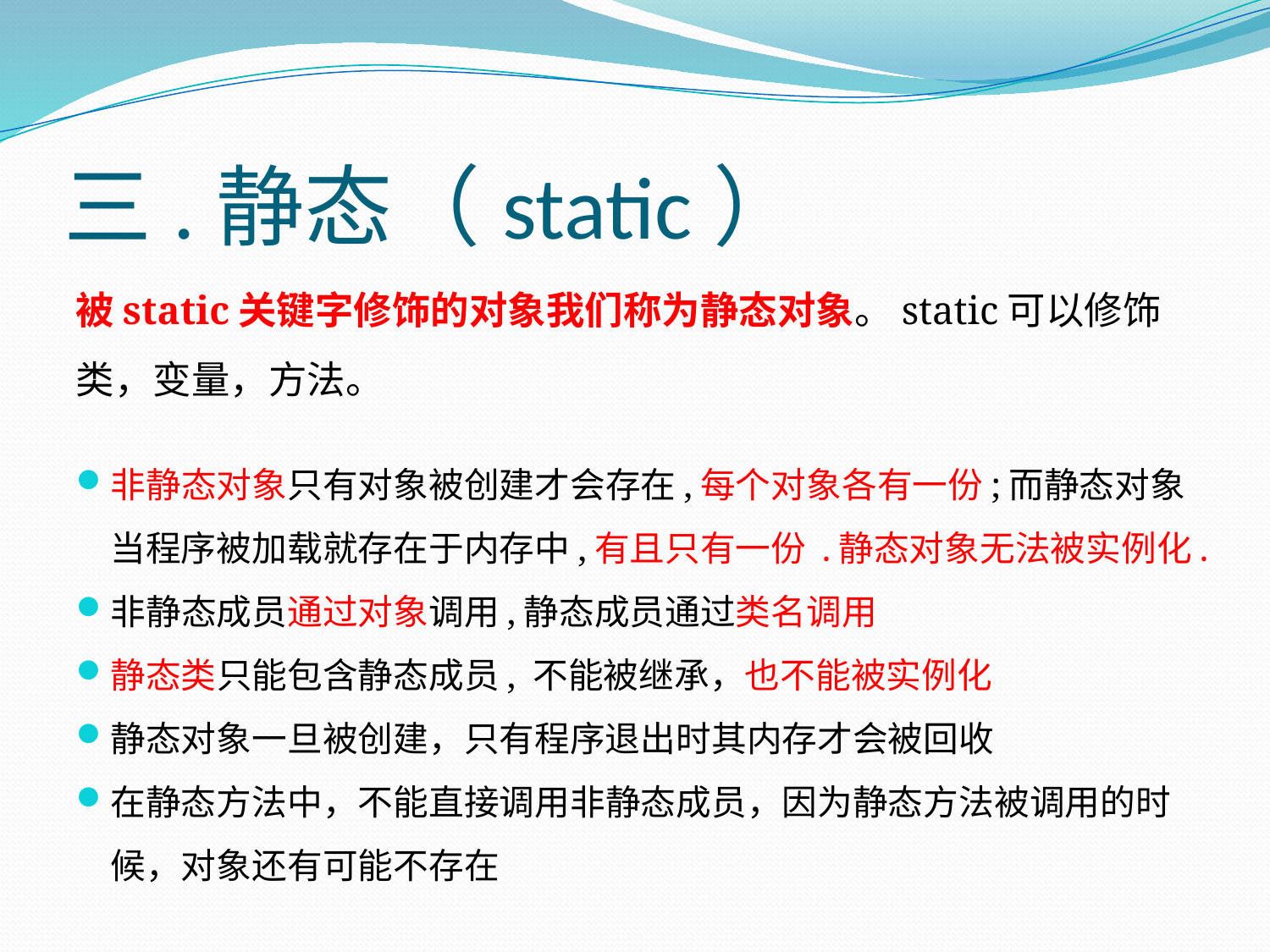

# 三.静态（static）
被static关键字修饰的对象我们称为静态对象。static可以修饰类，变量，方法。

非静态对象只有对象被创建才会存在,每个对象各有一份;而静态对象当程序被加载就存在于内存中,有且只有一份 .静态对象无法被实例化.
非静态成员通过对象调用,静态成员通过类名调用
静态类只能包含静态成员, 不能被继承，也不能被实例化
静态对象一旦被创建，只有程序退出时其内存才会被回收
在静态方法中，不能直接调用非静态成员，因为静态方法被调用的时候，对象还有可能不存在